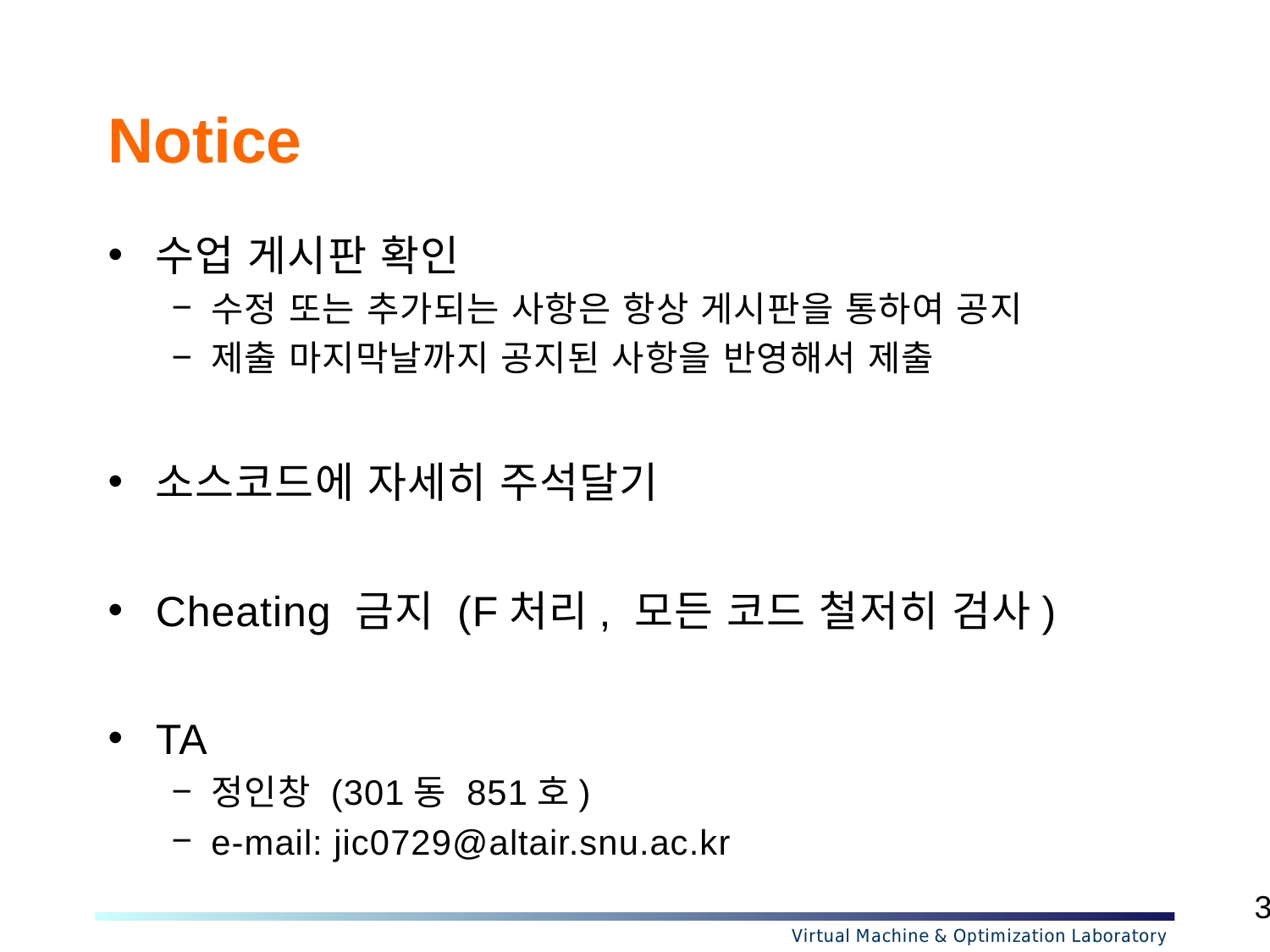

# Notice
수업 게시판 확인
수정 또는 추가되는 사항은 항상 게시판을 통하여 공지
제출 마지막날까지 공지된 사항을 반영해서 제출

소스코드에 자세히 주석달기

Cheating 금지 (F처리, 모든 코드 철저히 검사)

TA
정인창 (301동 851호)
e-mail: jic0729@altair.snu.ac.kr